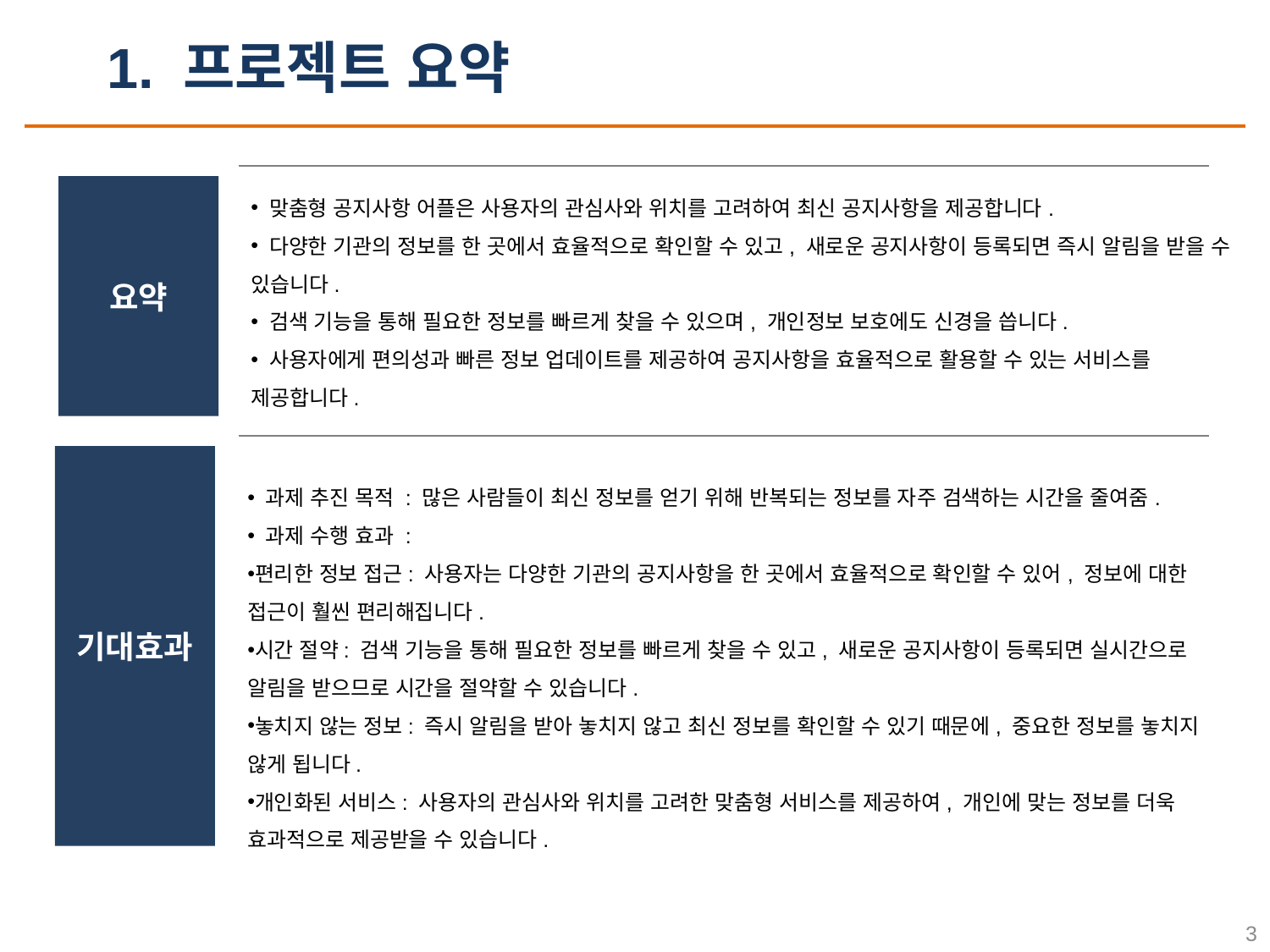

1. 프로젝트 요약
요약
 맞춤형 공지사항 어플은 사용자의 관심사와 위치를 고려하여 최신 공지사항을 제공합니다.
 다양한 기관의 정보를 한 곳에서 효율적으로 확인할 수 있고, 새로운 공지사항이 등록되면 즉시 알림을 받을 수 있습니다.
 검색 기능을 통해 필요한 정보를 빠르게 찾을 수 있으며, 개인정보 보호에도 신경을 씁니다.
 사용자에게 편의성과 빠른 정보 업데이트를 제공하여 공지사항을 효율적으로 활용할 수 있는 서비스를 제공합니다.
기대효과
 과제 추진 목적 : 많은 사람들이 최신 정보를 얻기 위해 반복되는 정보를 자주 검색하는 시간을 줄여줌.
 과제 수행 효과 :
편리한 정보 접근: 사용자는 다양한 기관의 공지사항을 한 곳에서 효율적으로 확인할 수 있어, 정보에 대한 접근이 훨씬 편리해집니다.
시간 절약: 검색 기능을 통해 필요한 정보를 빠르게 찾을 수 있고, 새로운 공지사항이 등록되면 실시간으로 알림을 받으므로 시간을 절약할 수 있습니다.
놓치지 않는 정보: 즉시 알림을 받아 놓치지 않고 최신 정보를 확인할 수 있기 때문에, 중요한 정보를 놓치지 않게 됩니다.
개인화된 서비스: 사용자의 관심사와 위치를 고려한 맞춤형 서비스를 제공하여, 개인에 맞는 정보를 더욱 효과적으로 제공받을 수 있습니다.
3